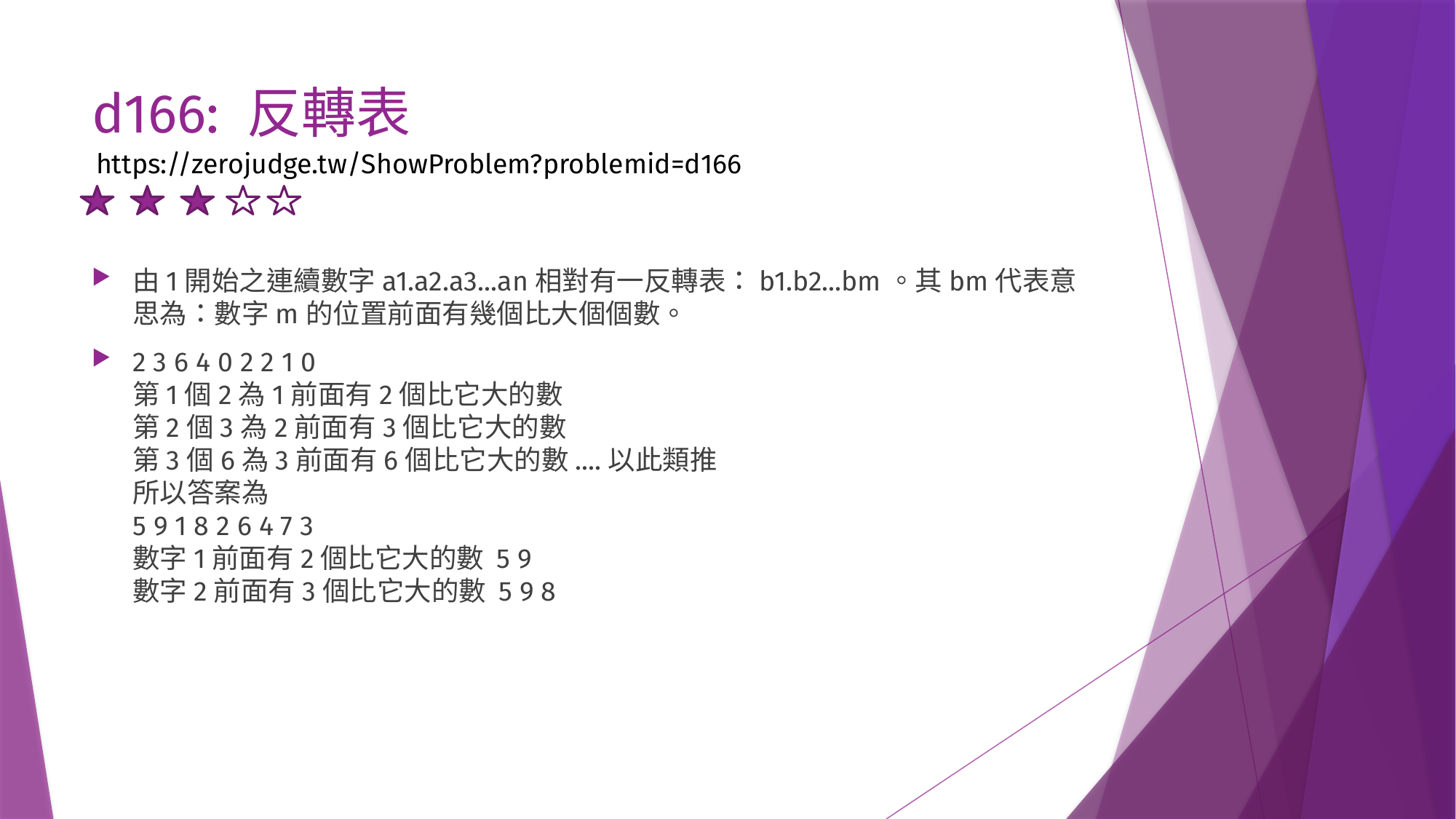

# d166: 反轉表
https://zerojudge.tw/ShowProblem?problemid=d166

由1開始之連續數字a1.a2.a3...an相對有一反轉表：b1.b2...bm。其bm代表意思為：數字m的位置前面有幾個比大個個數。
2 3 6 4 0 2 2 1 0
第1個2為1前面有2個比它大的數
第2個3為2前面有3個比它大的數
第3個6為3前面有6個比它大的數....以此類推
所以答案為
5 9 1 8 2 6 4 7 3
數字1前面有2個比它大的數 5 9
數字2前面有3個比它大的數 5 9 8